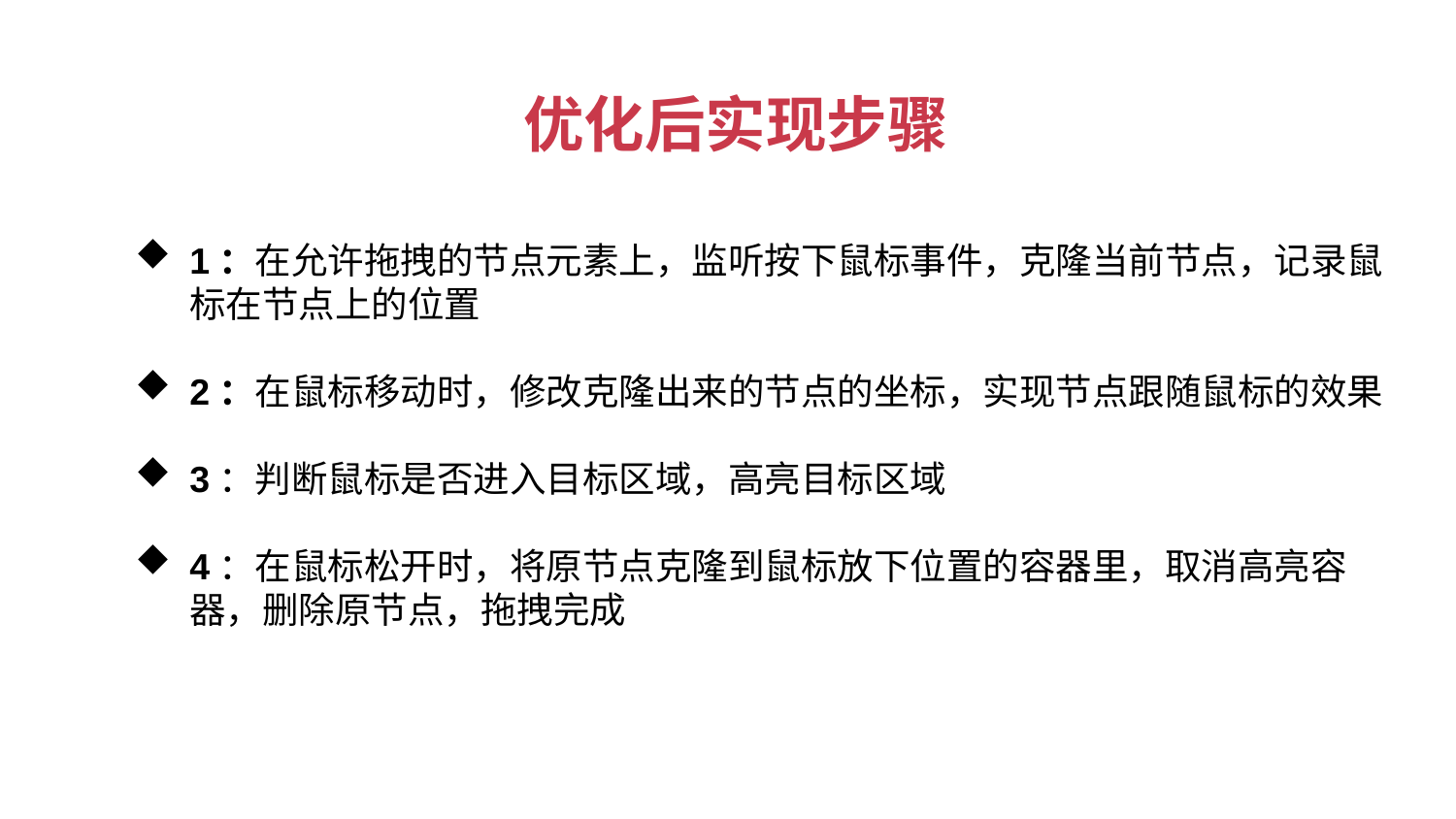

优化后实现步骤
1：在允许拖拽的节点元素上，监听按下鼠标事件，克隆当前节点，记录鼠标在节点上的位置

2：在鼠标移动时，修改克隆出来的节点的坐标，实现节点跟随鼠标的效果

3：判断鼠标是否进入目标区域，高亮目标区域

4：在鼠标松开时，将原节点克隆到鼠标放下位置的容器里，取消高亮容器，删除原节点，拖拽完成